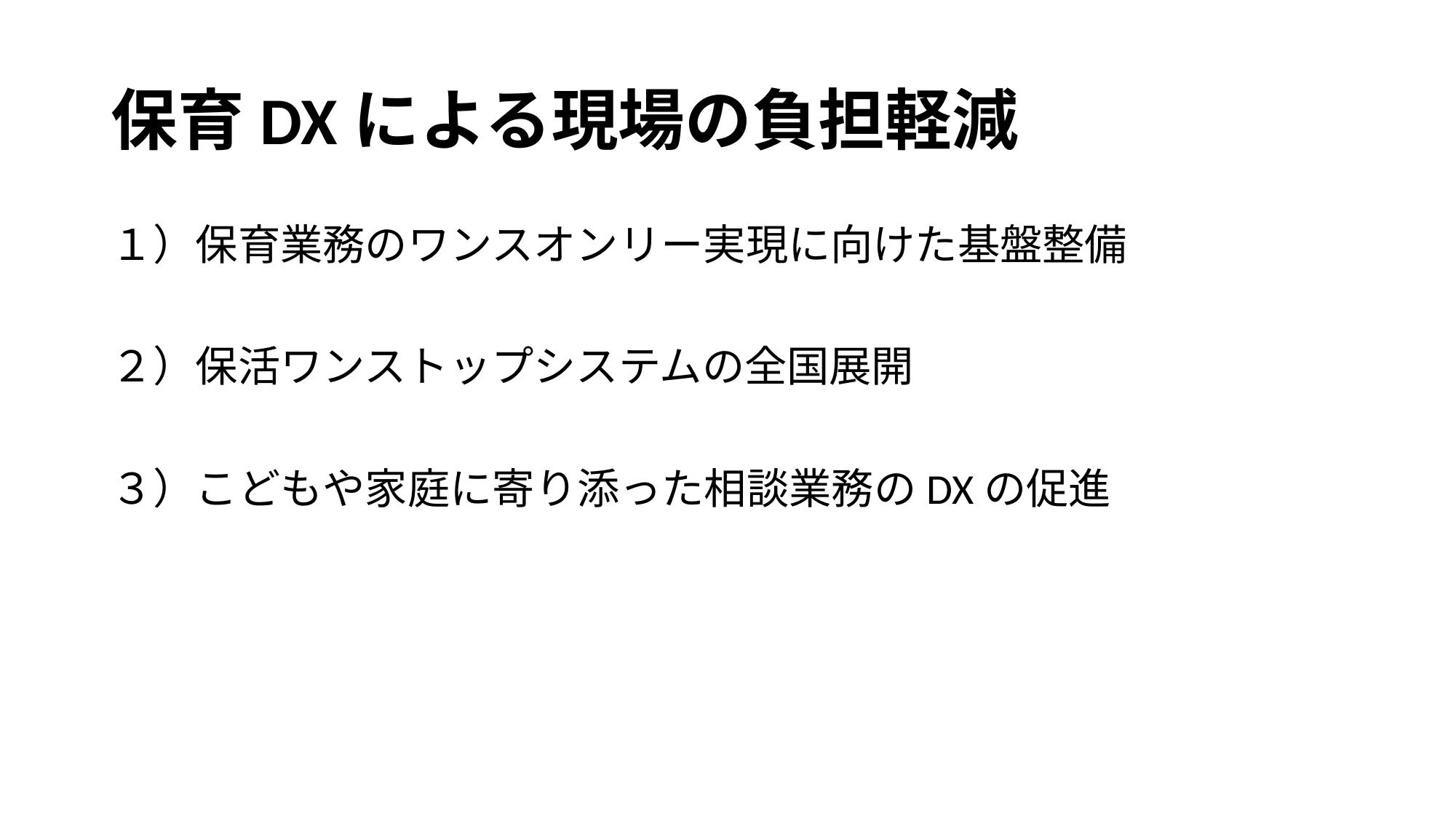

# 保育DXによる現場の負担軽減
１）保育業務のワンスオンリー実現に向けた基盤整備

２）保活ワンストップシステムの全国展開

３）こどもや家庭に寄り添った相談業務のDXの促進